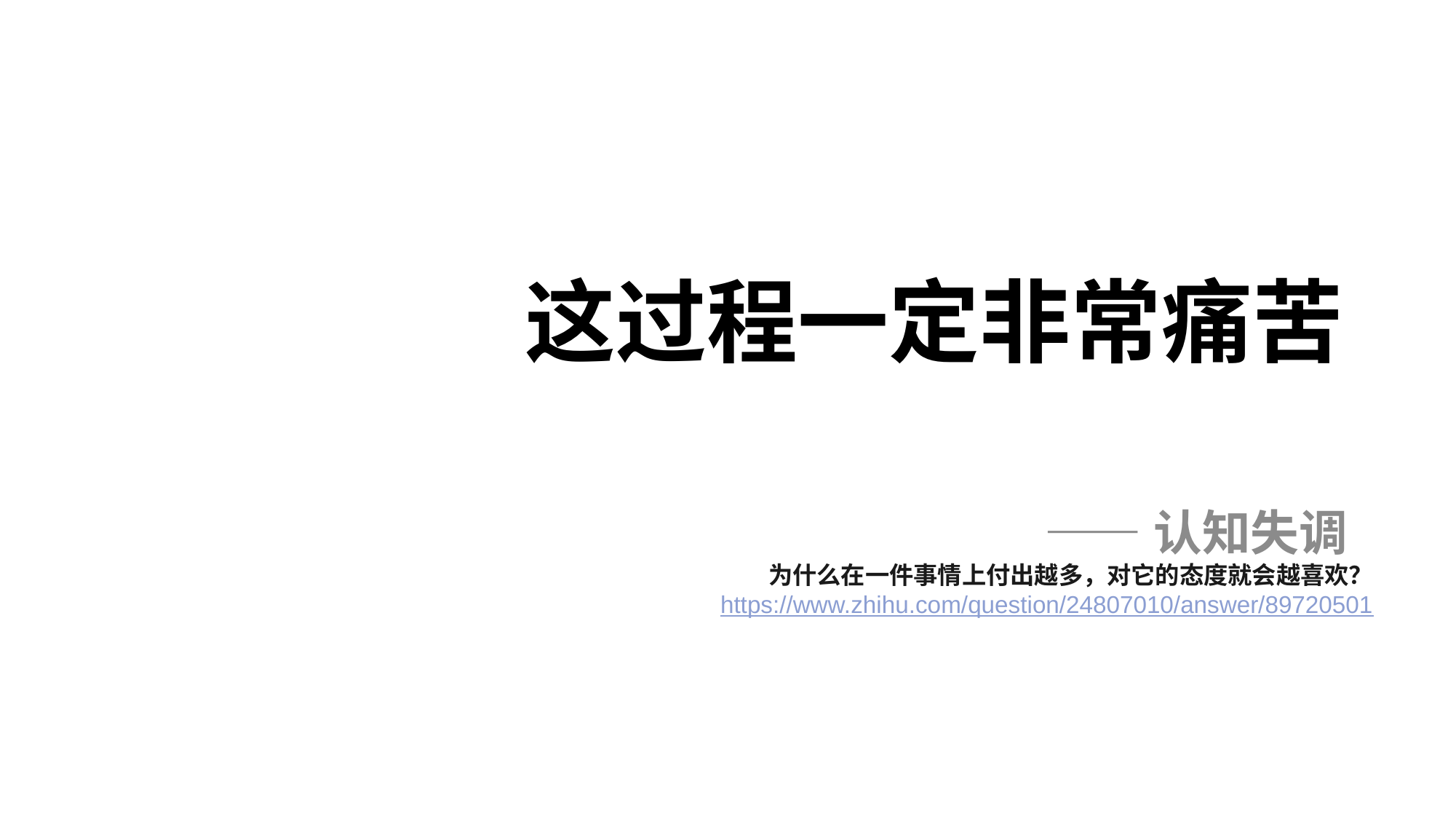

# 这过程一定非常痛苦
				——认知失调
为什么在一件事情上付出越多，对它的态度就会越喜欢？
https://www.zhihu.com/question/24807010/answer/89720501